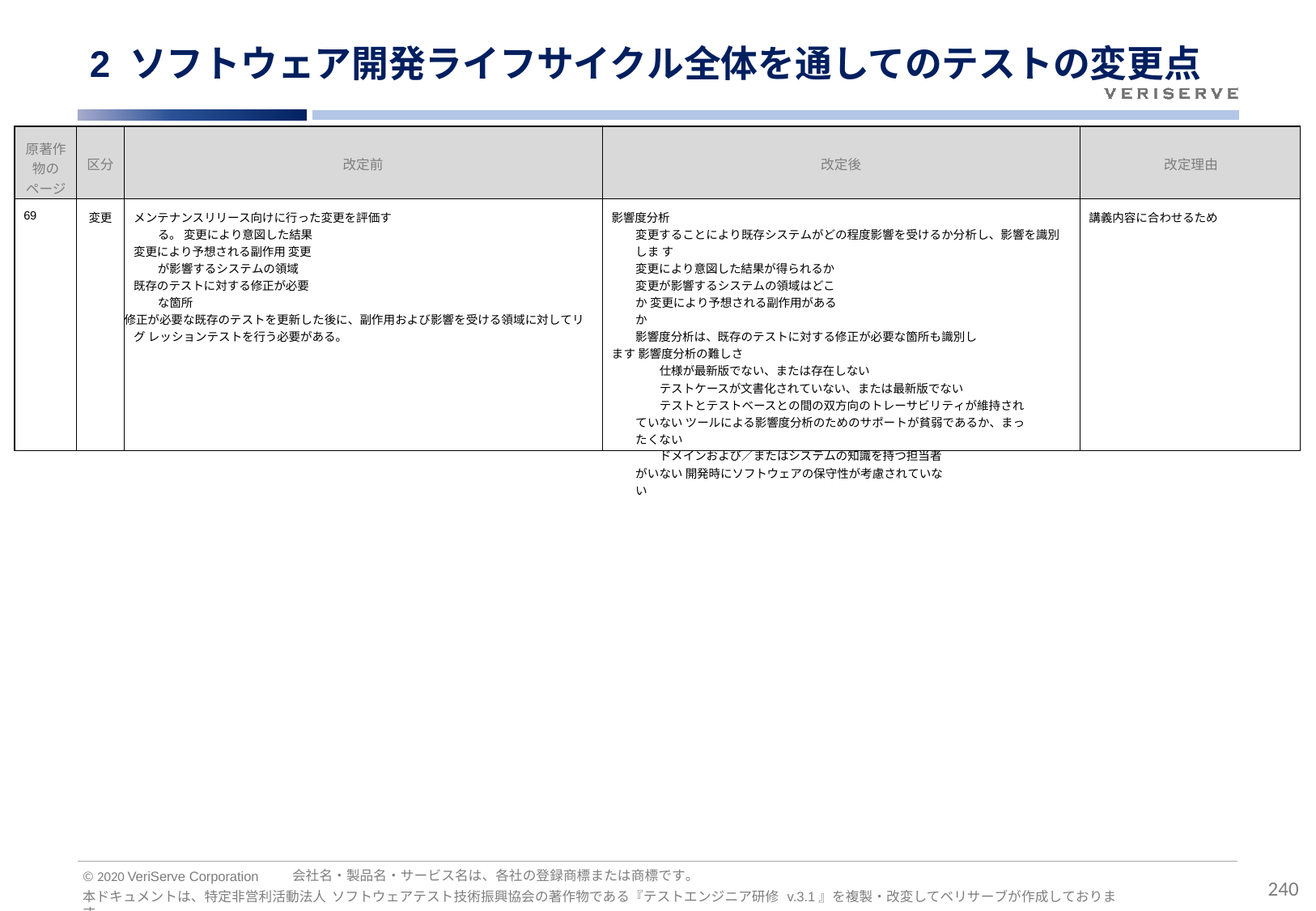

# 2 ソフトウェア開発ライフサイクル全体を通してのテストの変更点

| 原著作 物の ページ | 区分 | 改定前 | 改定後 | 改定理由 |
| --- | --- | --- | --- | --- |
| 69 | 変更 | メンテナンスリリース向けに行った変更を評価する。 変更により意図した結果 変更により予想される副作用 変更が影響するシステムの領域 既存のテストに対する修正が必要な箇所 修正が必要な既存のテストを更新した後に、副作用および影響を受ける領域に対してリグ レッションテストを行う必要がある。 | 影響度分析 変更することにより既存システムがどの程度影響を受けるか分析し、影響を識別しま す 変更により意図した結果が得られるか 変更が影響するシステムの領域はどこか 変更により予想される副作用があるか 影響度分析は、既存のテストに対する修正が必要な箇所も識別します 影響度分析の難しさ 仕様が最新版でない、または存在しない テストケースが文書化されていない、または最新版でない テストとテストベースとの間の双方向のトレーサビリティが維持されていない ツールによる影響度分析のためのサポートが貧弱であるか、まったくない ドメインおよび／またはシステムの知識を持つ担当者がいない 開発時にソフトウェアの保守性が考慮されていない | 講義内容に合わせるため |
会社名・製品名・サービス名は、各社の登録商標または商標です。
© 2020 VeriServe Corporation
240
本ドキュメントは、特定非営利活動法人 ソフトウェアテスト技術振興協会の著作物である『テストエンジニア研修 v.3.1』を複製・改変してベリサーブが作成しております。